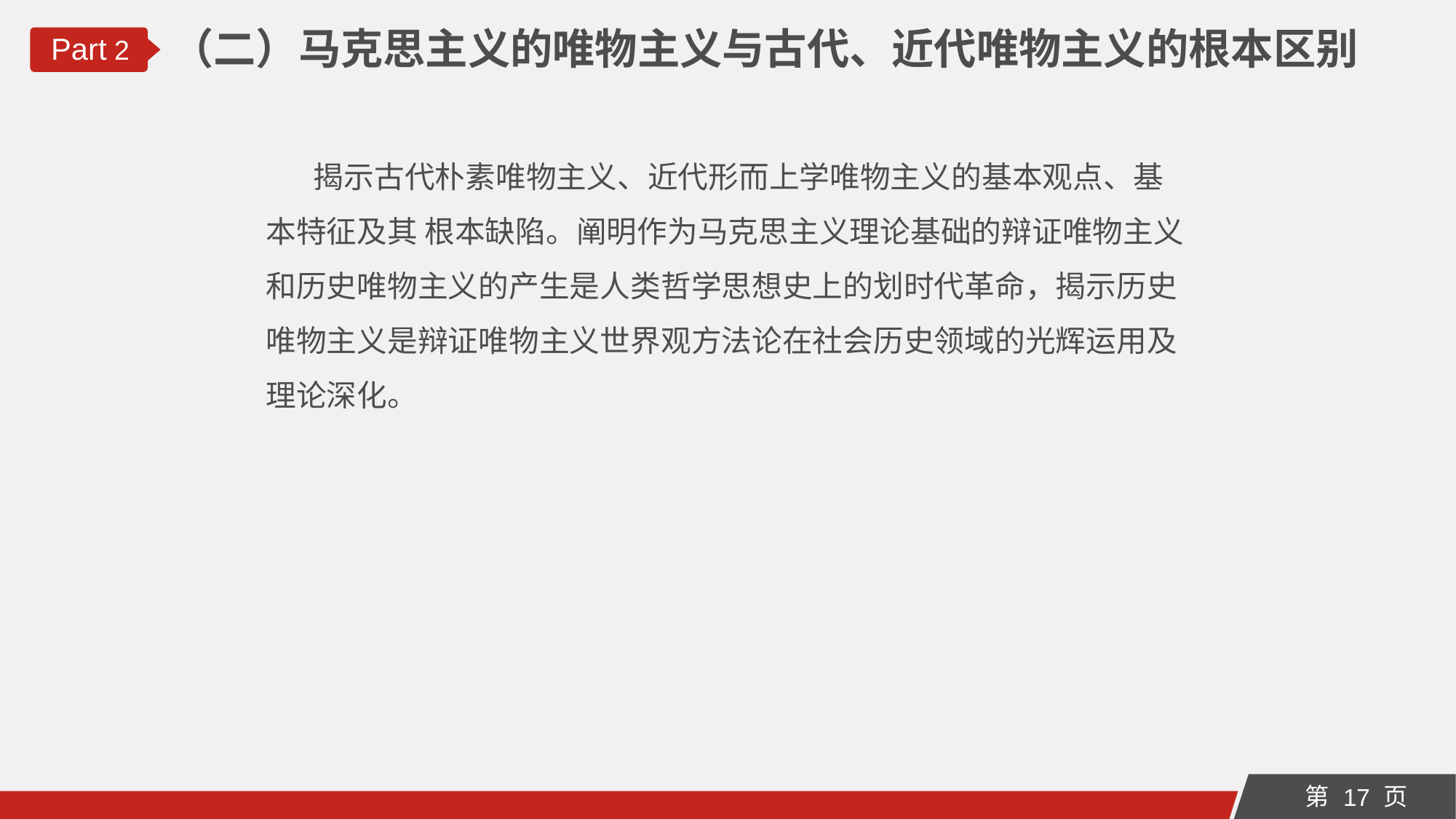

（二）马克思主义的唯物主义与古代、近代唯物主义的根本区别
Part 2

      揭示古代朴素唯物主义、近代形而上学唯物主义的基本观点、基本特征及其 根本缺陷。阐明作为马克思主义理论基础的辩证唯物主义和历史唯物主义的产生是人类哲学思想史上的划时代革命，揭示历史唯物主义是辩证唯物主义世界观方法论在社会历史领域的光辉运用及理论深化。